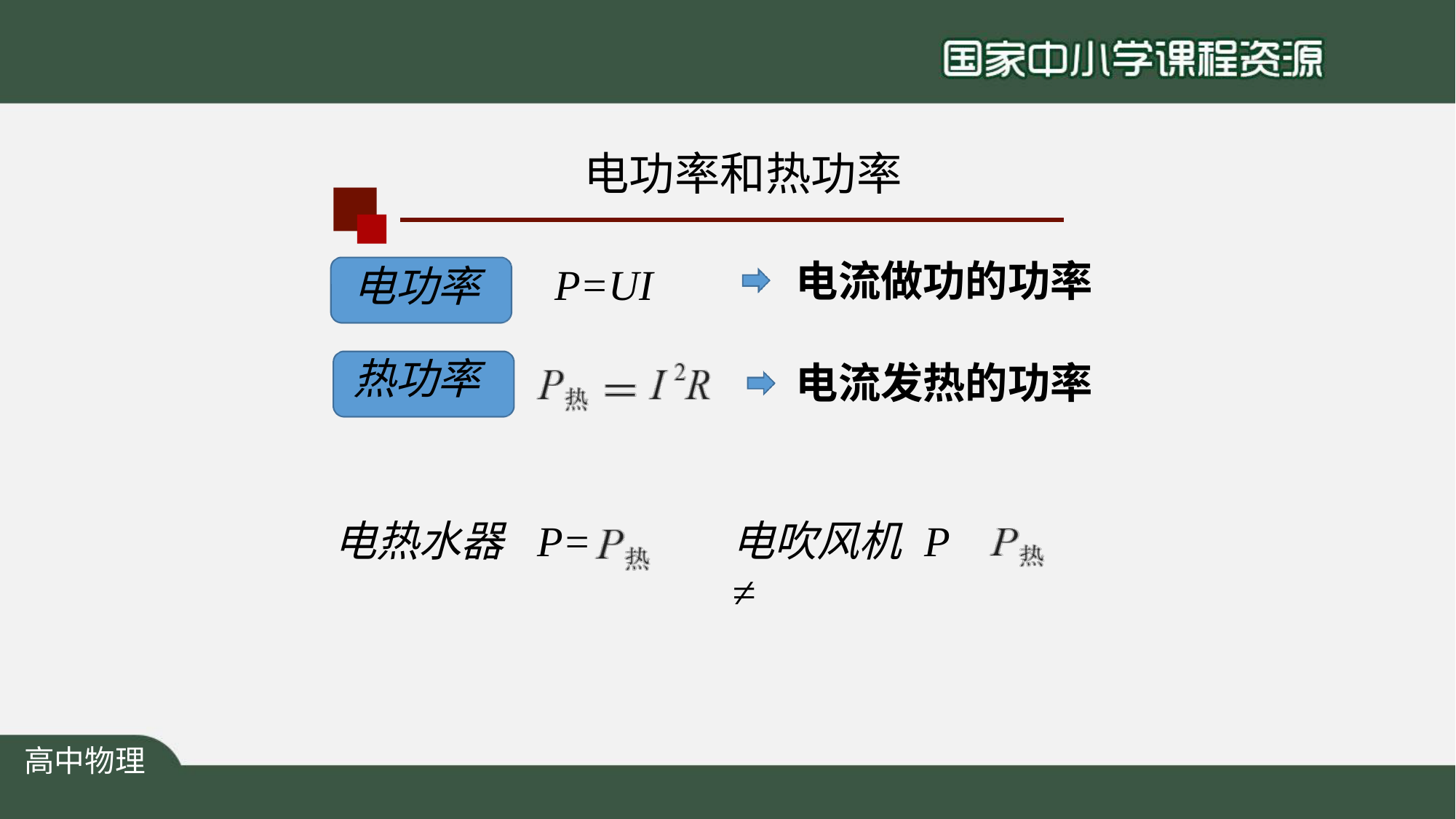

# 电功率和热功率

电流做功的功率
P=UI

电功率
热功率

电流发热的功率

电热水器	P=
电吹风机	P ≠
高中物理